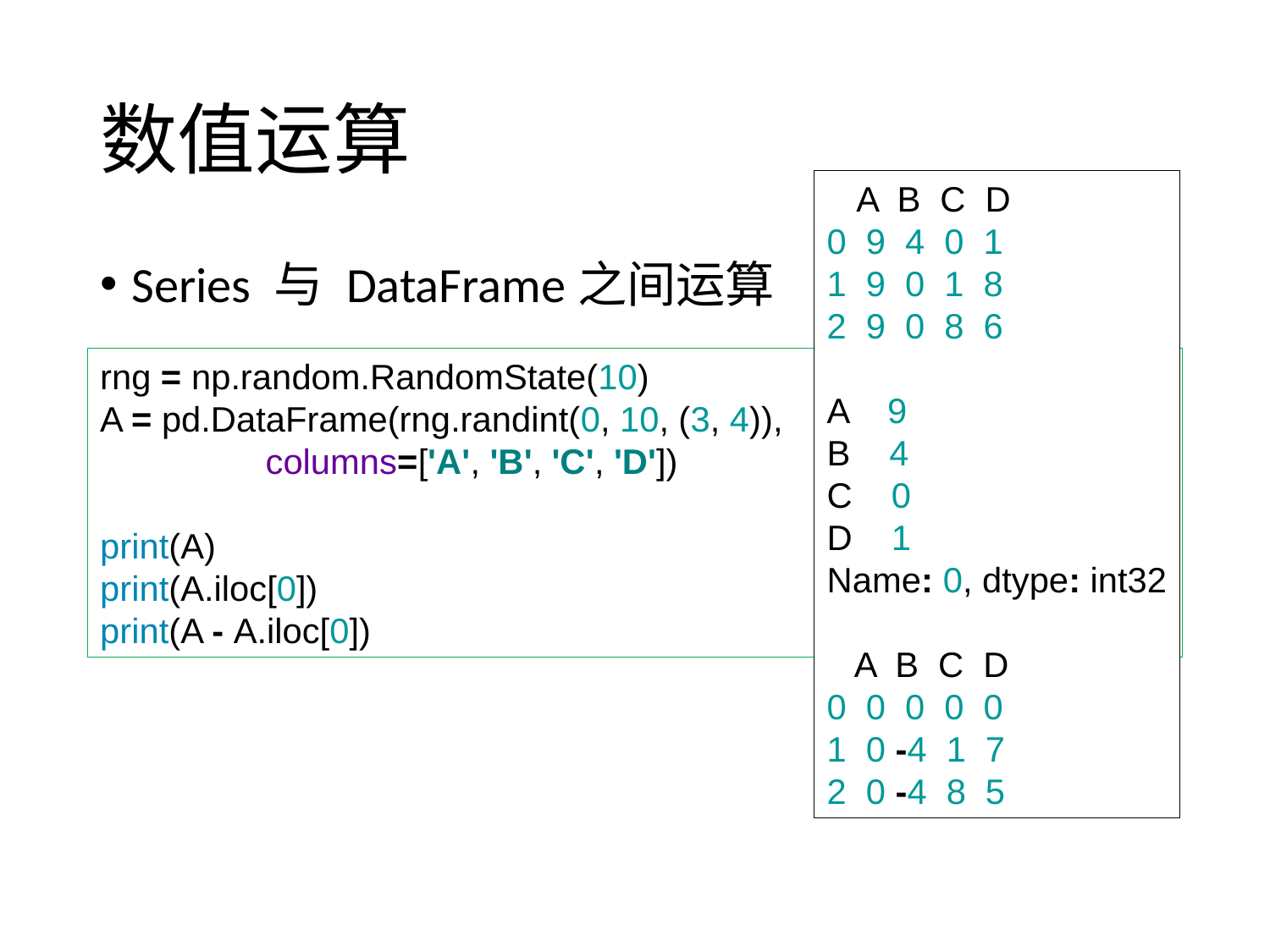

# 数值运算
   A  B  C  D
0  9  4  0  1
1  9  0  1  8
2  9  0  8  6
A    9
B    4
C    0
D    1
Name: 0, dtype: int32
   A  B  C  D
0  0  0  0  0
1  0 -4  1  7
2  0 -4  8  5
Series 与 DataFrame之间运算
rng = np.random.RandomState(10)
A = pd.DataFrame(rng.randint(0, 10, (3, 4)),
                 columns=['A', 'B', 'C', 'D'])
print(A)
print(A.iloc[0])
print(A - A.iloc[0])
38